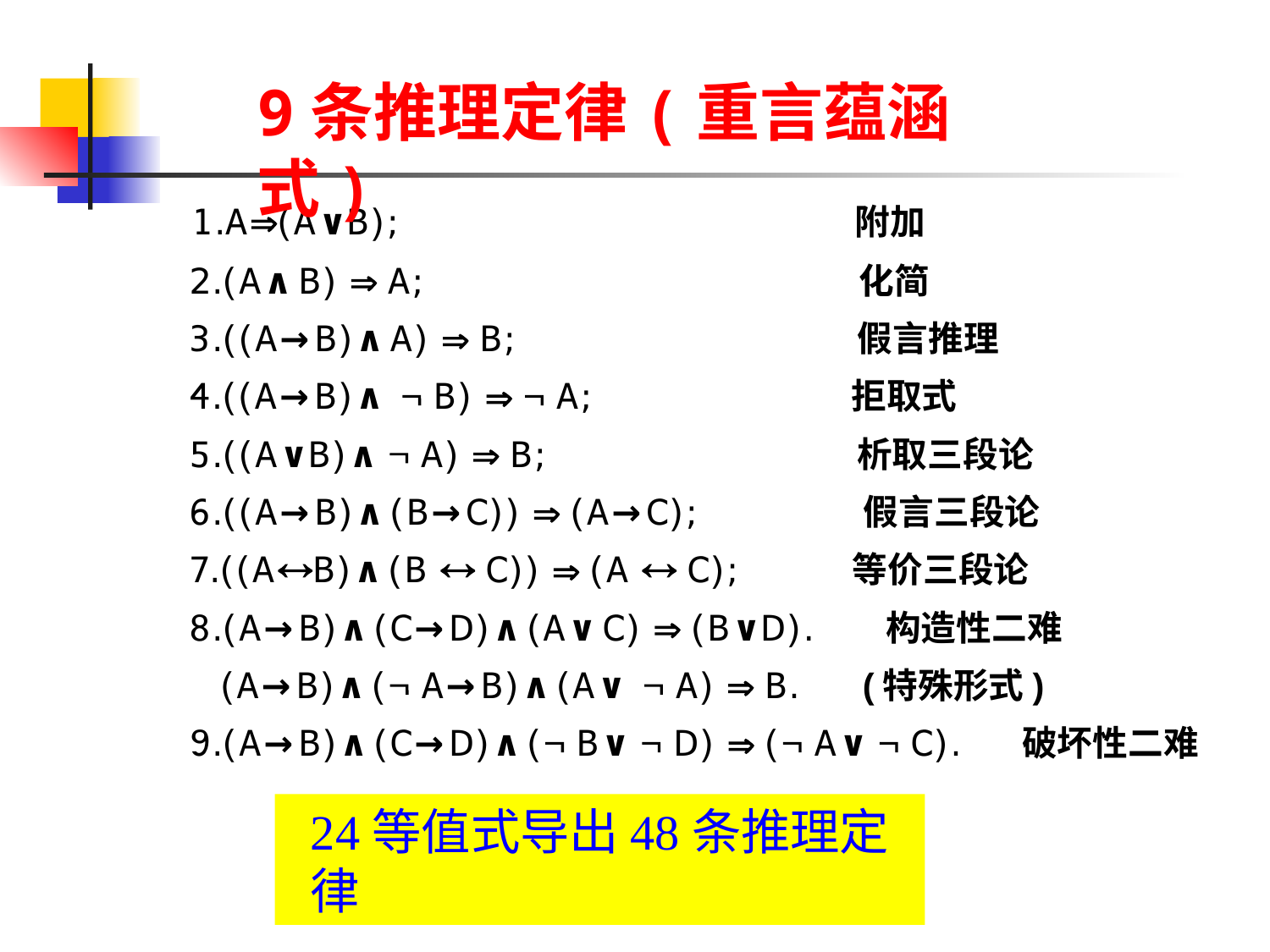

9条推理定律(重言蕴涵式)
      1.A⇒(A∨B);                                           附加
       2.(A∧B) ⇒ A;                                         化简
       3.((A→B)∧A) ⇒ B;                                假言推理
       4.((A→B)∧ ¬ B) ⇒ ¬ A;                        拒取式
       5.((A∨B)∧ ¬ A) ⇒ B;                             析取三段论
       6.((A→B)∧(B→C)) ⇒ (A→C);               假言三段论
       7.((A↔B)∧(B ↔ C)) ⇒ (A ↔ C);          等价三段论
       8.(A→B)∧(C→D)∧(A∨C) ⇒ (B∨D).      构造性二难
          (A→B)∧(¬ A→B)∧(A∨ ¬ A) ⇒ B.      (特殊形式)
       9.(A→B)∧(C→D)∧(¬ B∨ ¬ D) ⇒ (¬ A∨ ¬ C).     破坏性二难

24等值式导出48条推理定律